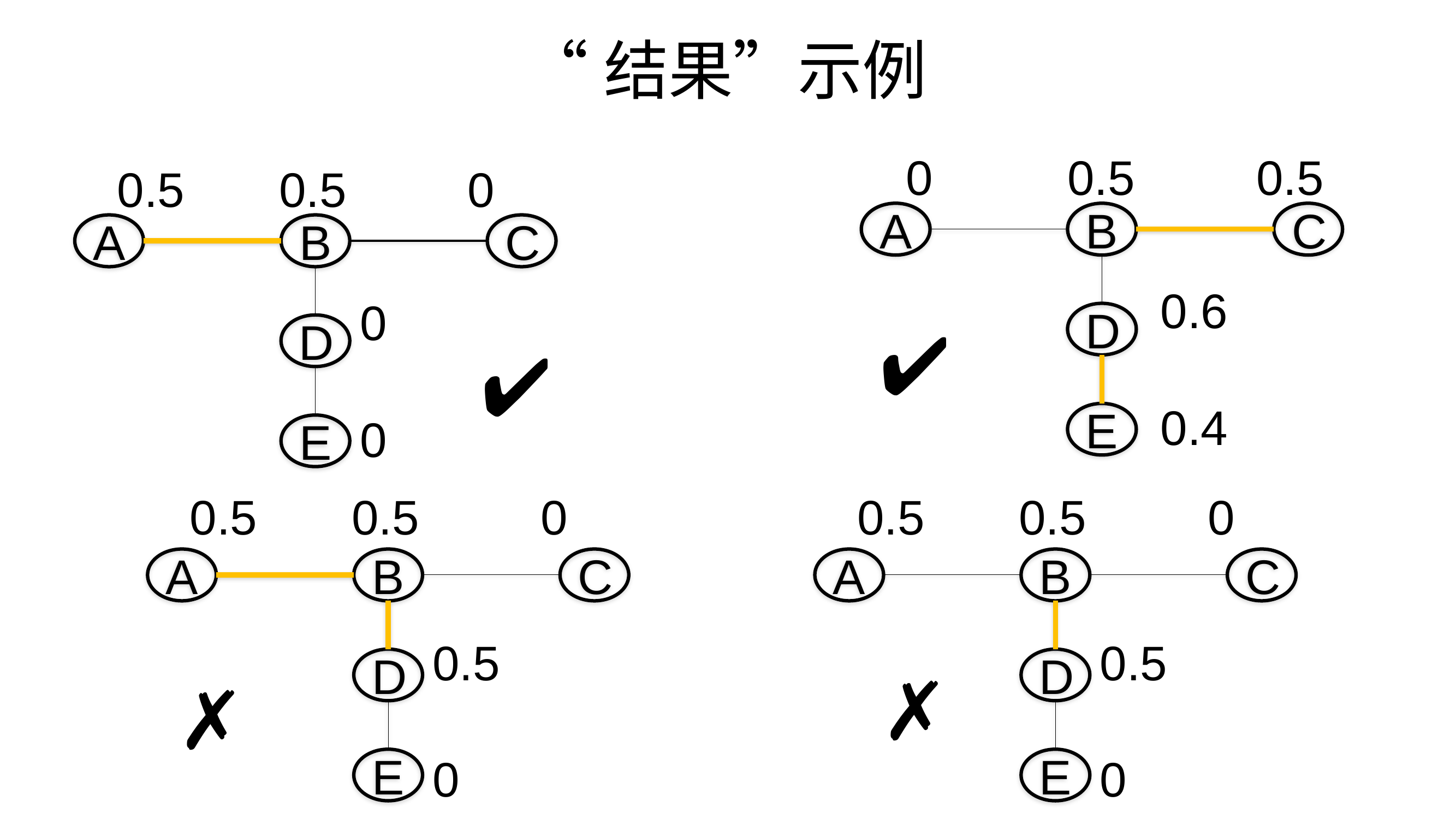

# “结果”示例
0          0.5         0.5
0.5       0.5         0
A
B
C
A
B
C
0.6

0.4
0

0
D
✔
D
✔
E
E
0.5       0.5         0
0.5       0.5         0
A
B
C
A
B
C
0.5

0
0.5

0
D
D
✗
✗
E
E